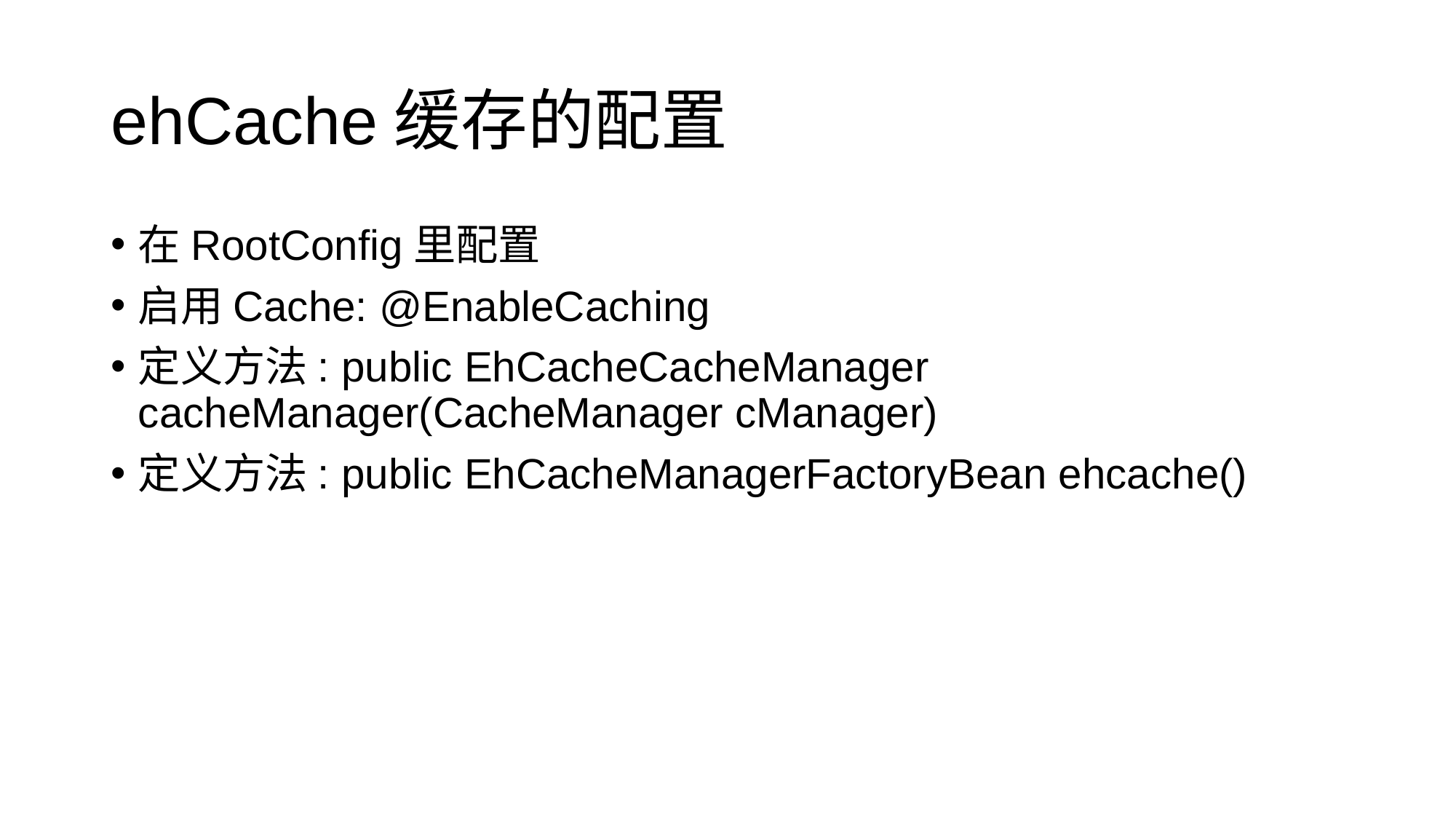

# ehCache缓存的配置
在RootConfig里配置
启用Cache: @EnableCaching
定义方法: public EhCacheCacheManager cacheManager(CacheManager cManager)
定义方法: public EhCacheManagerFactoryBean ehcache()